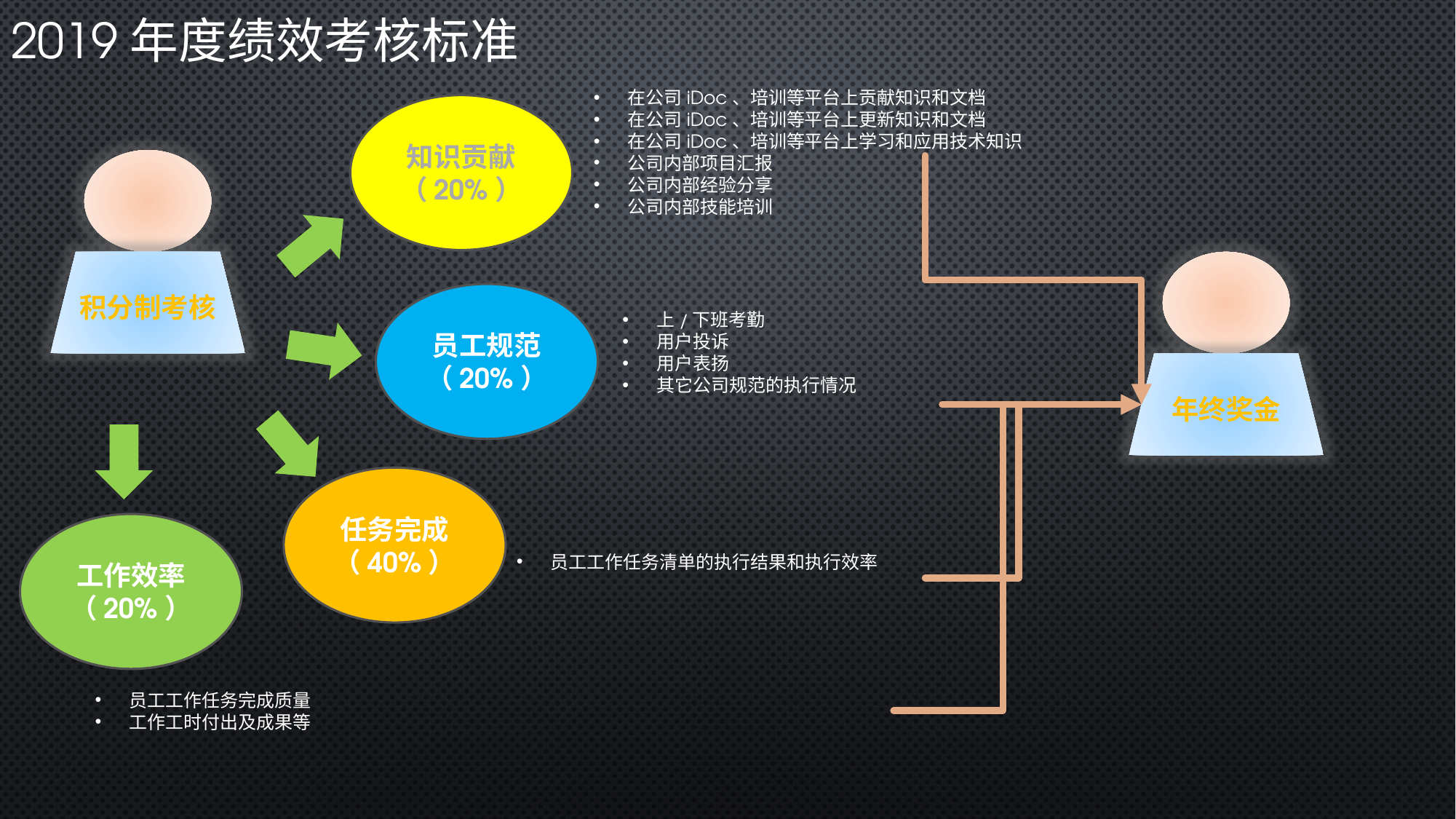

# 2019年度绩效考核标准
在公司iDoc、培训等平台上贡献知识和文档
在公司iDoc、培训等平台上更新知识和文档
在公司iDoc、培训等平台上学习和应用技术知识
公司内部项目汇报
公司内部经验分享
公司内部技能培训
知识贡献
（20%）

积分制考核

年终奖金
员工规范
（20%）
上/下班考勤
用户投诉
用户表扬
其它公司规范的执行情况

任务完成
（40%）
工作效率
（20%）
员工工作任务清单的执行结果和执行效率
员工工作任务完成质量
工作工时付出及成果等